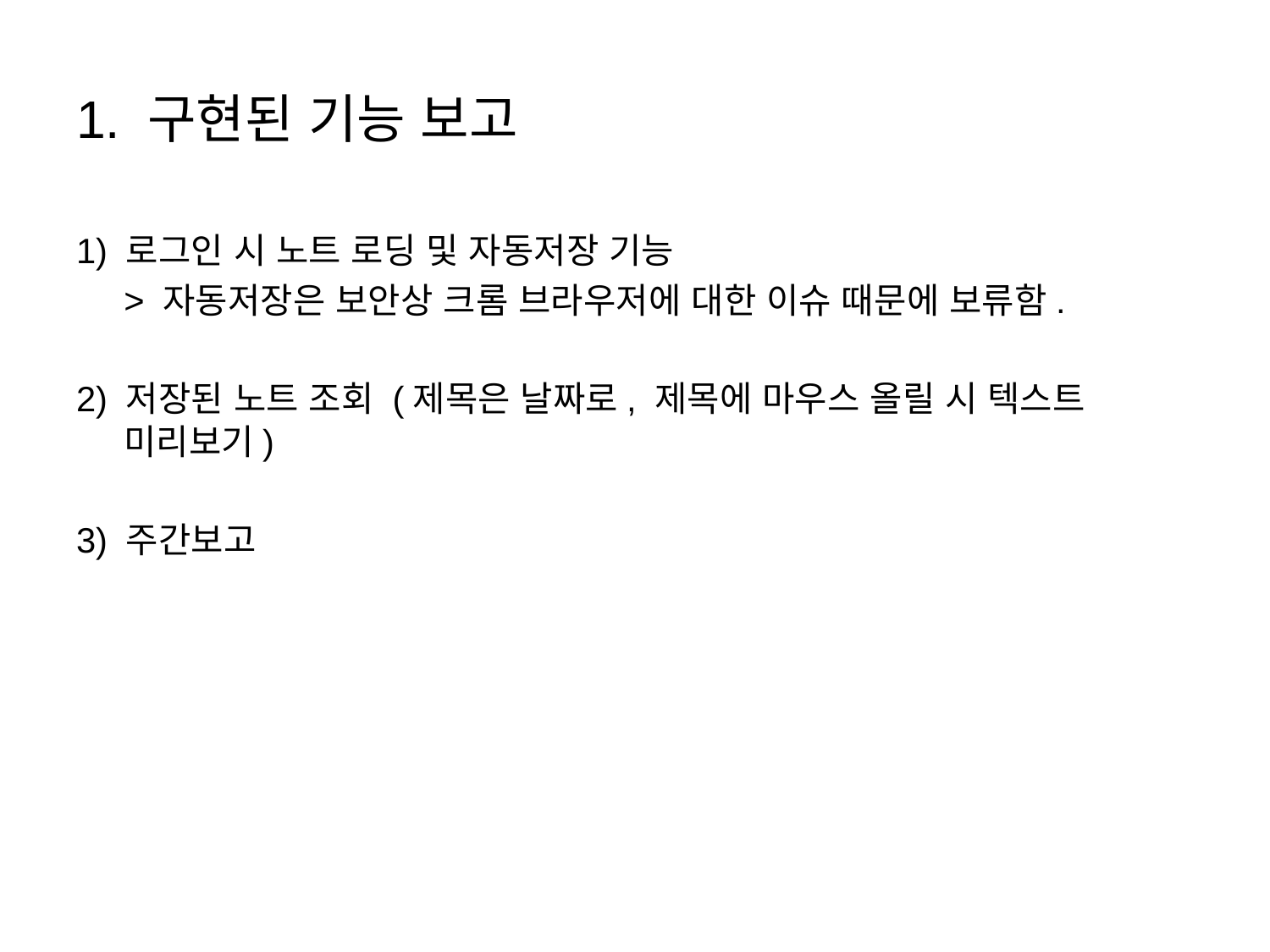

# 1. 구현된 기능 보고
1) 로그인 시 노트 로딩 및 자동저장 기능
	> 자동저장은 보안상 크롬 브라우저에 대한 이슈 때문에 보류함.

2) 저장된 노트 조회 (제목은 날짜로, 제목에 마우스 올릴 시 텍스트 미리보기)

3) 주간보고